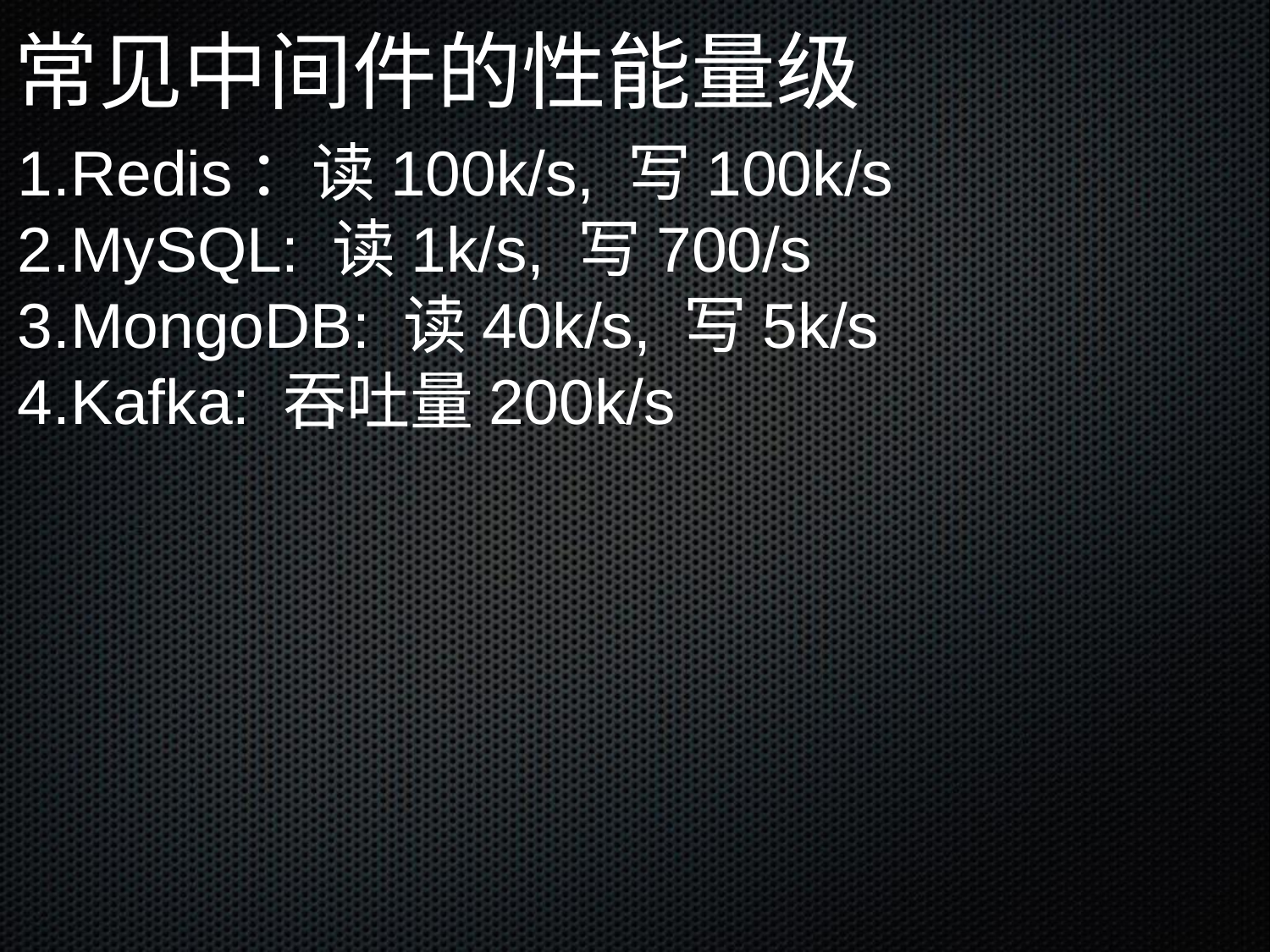

常见中间件的性能量级

1.Redis：读100k/s, 写100k/s
2.MySQL: 读1k/s, 写700/s
3.MongoDB: 读40k/s, 写5k/s
4.Kafka: 吞吐量200k/s